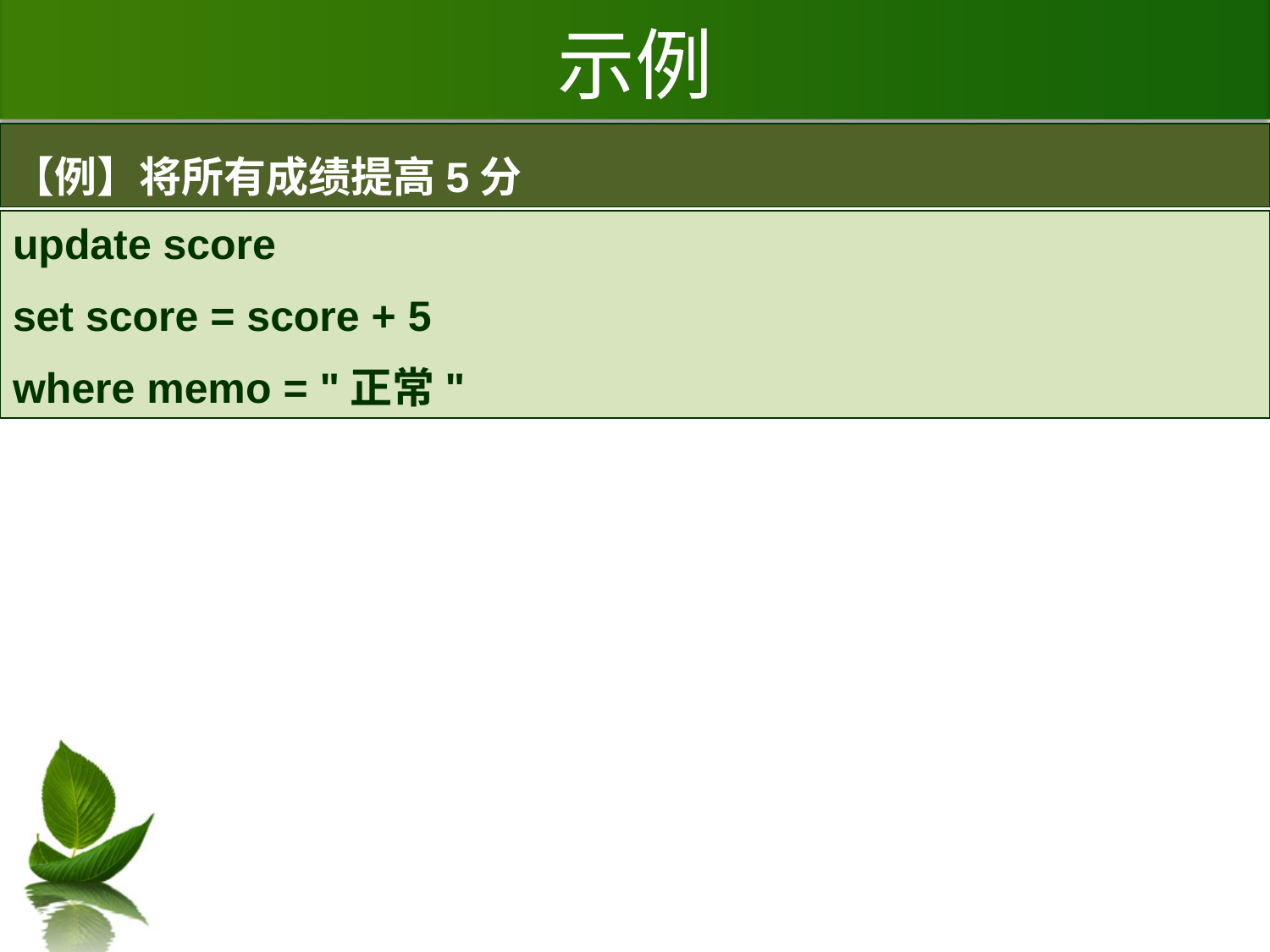

# 示例
【例】将所有成绩提高5分
update score
set score = score + 5
where memo = "正常"